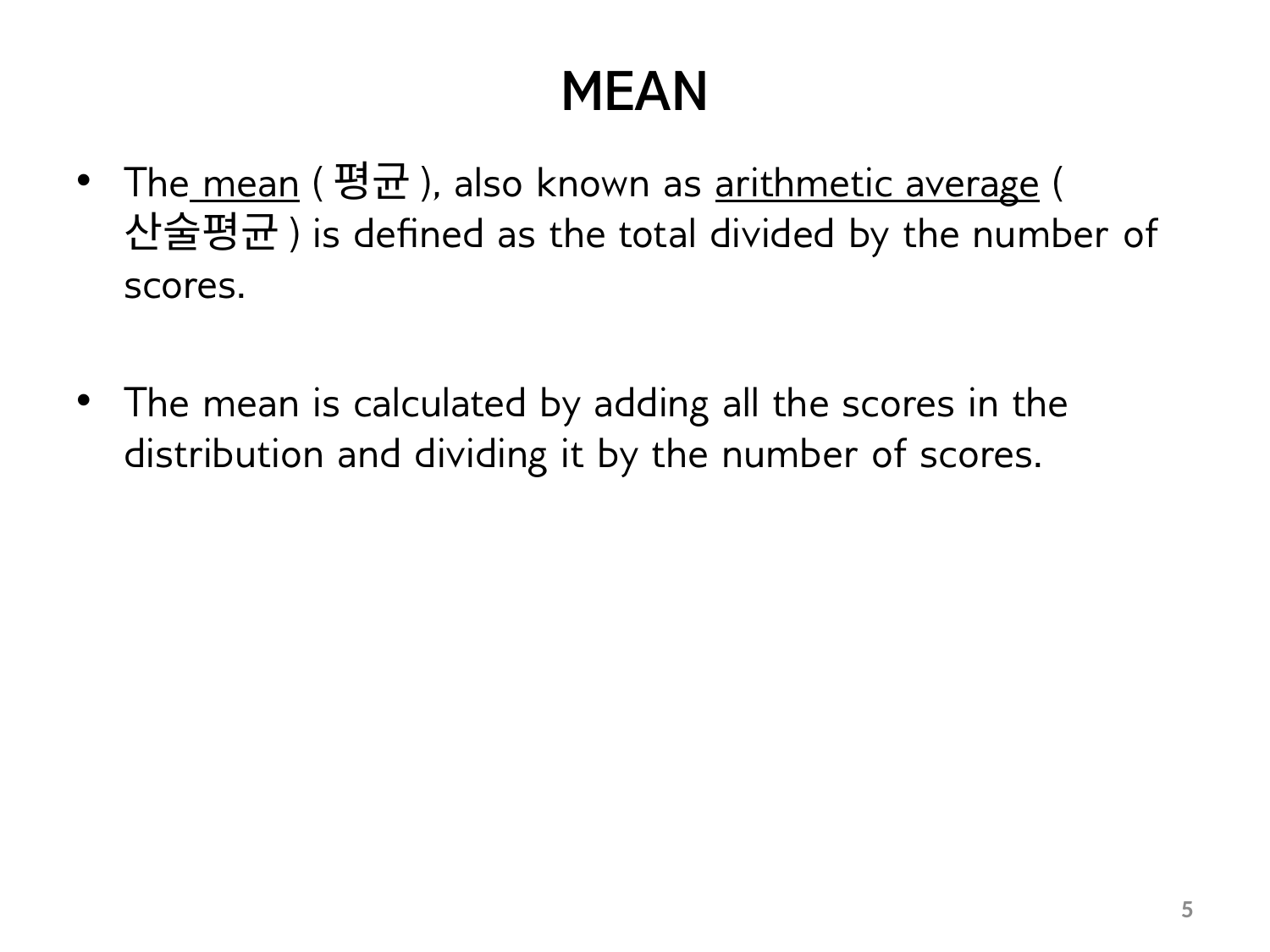

# MEAN
The mean (평균), also known as arithmetic average (산술평균) is defined as the total divided by the number of scores.

The mean is calculated by adding all the scores in the distribution and dividing it by the number of scores.

5